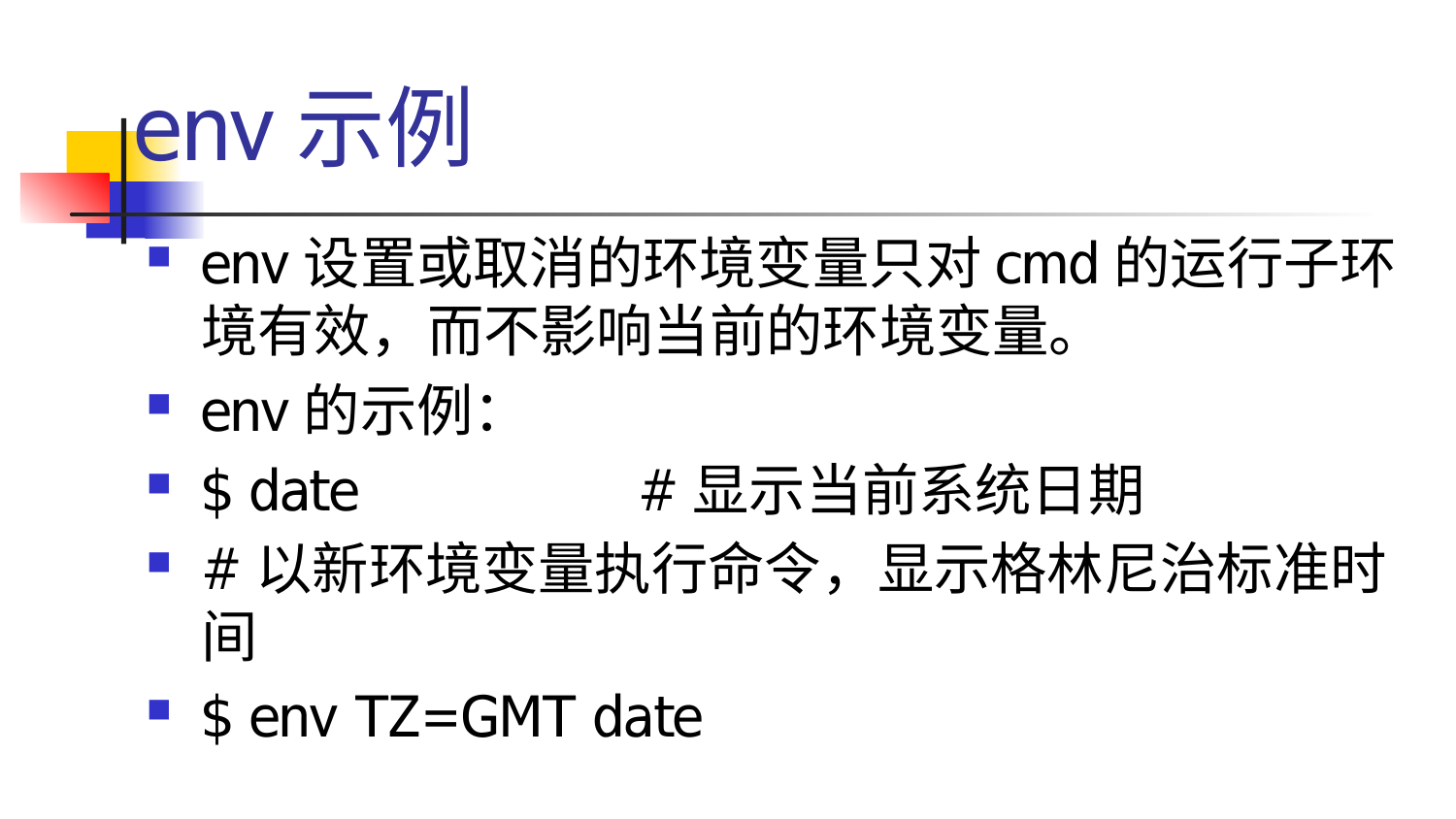

# env示例
env设置或取消的环境变量只对cmd的运行子环境有效，而不影响当前的环境变量。
env的示例：
$ date		#显示当前系统日期
#以新环境变量执行命令，显示格林尼治标准时间
$ env TZ=GMT date